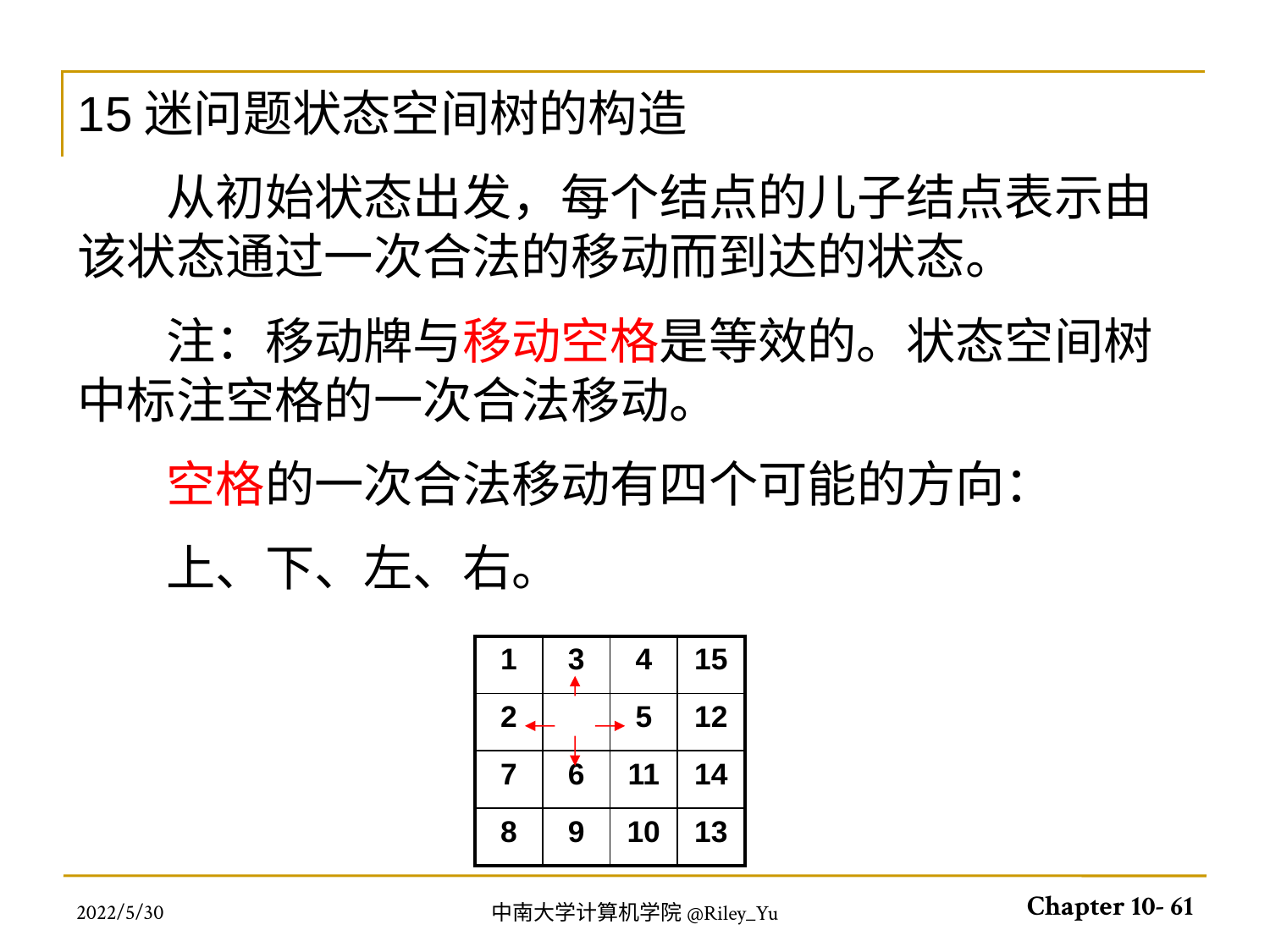

15迷问题状态空间树的构造
       从初始状态出发，每个结点的儿子结点表示由该状态通过一次合法的移动而到达的状态。
       注：移动牌与移动空格是等效的。状态空间树中标注空格的一次合法移动。
       空格的一次合法移动有四个可能的方向：
       上、下、左、右。
| 1 | 3 | 4 | 15 |
| --- | --- | --- | --- |
| 2 |  | 5 | 12 |
| 7 | 6 | 11 | 14 |
| 8 | 9 | 10 | 13 |

2022/5/30
Chapter 10- 61
中南大学计算机学院@Riley_Yu